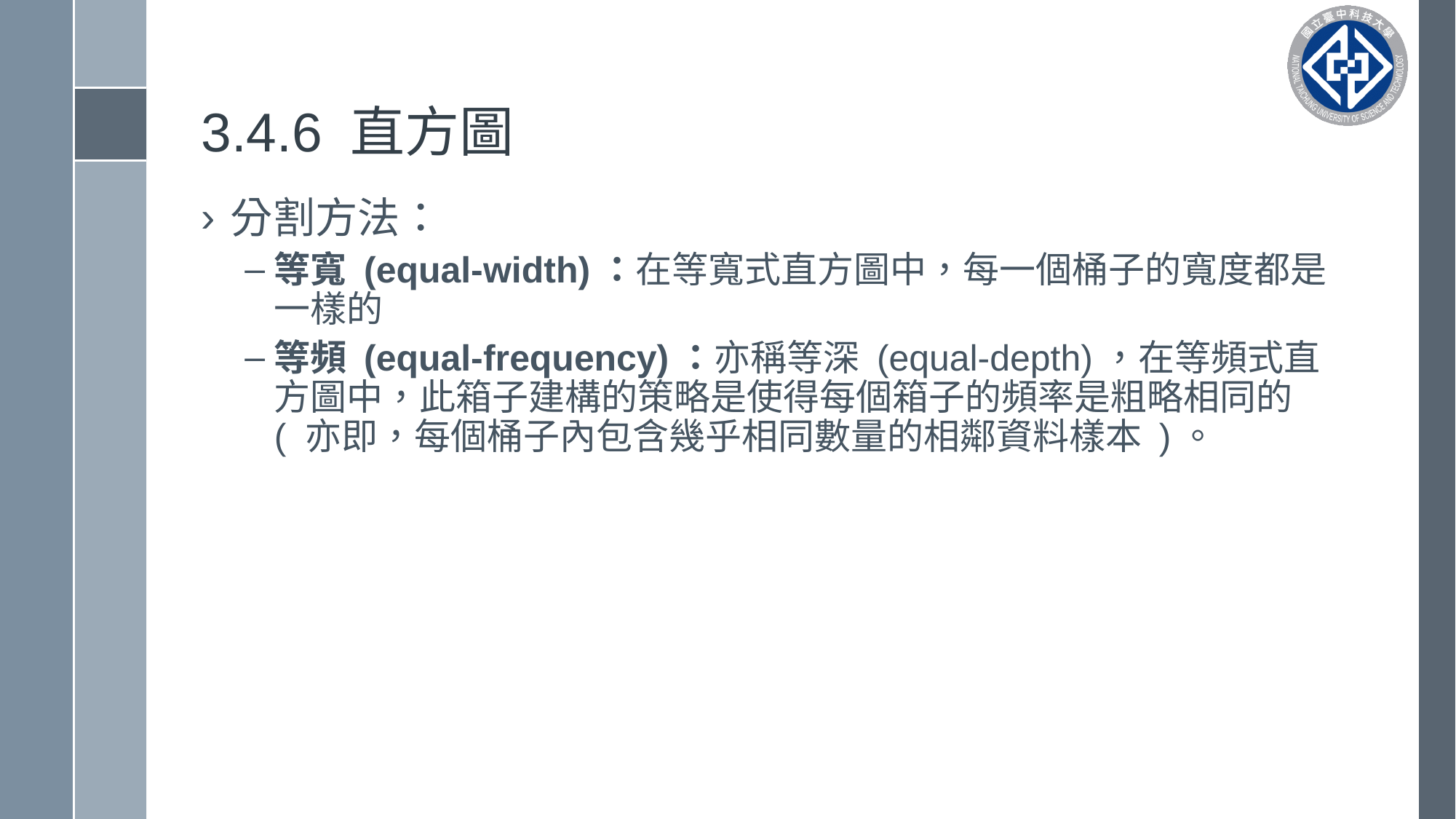

# 3.4.6 直方圖
分割方法：
等寬 (equal-width)：在等寬式直方圖中，每一個桶子的寬度都是一樣的
等頻 (equal-frequency)：亦稱等深 (equal-depth)，在等頻式直方圖中，此箱子建構的策略是使得每個箱子的頻率是粗略相同的 ( 亦即，每個桶子內包含幾乎相同數量的相鄰資料樣本 )。